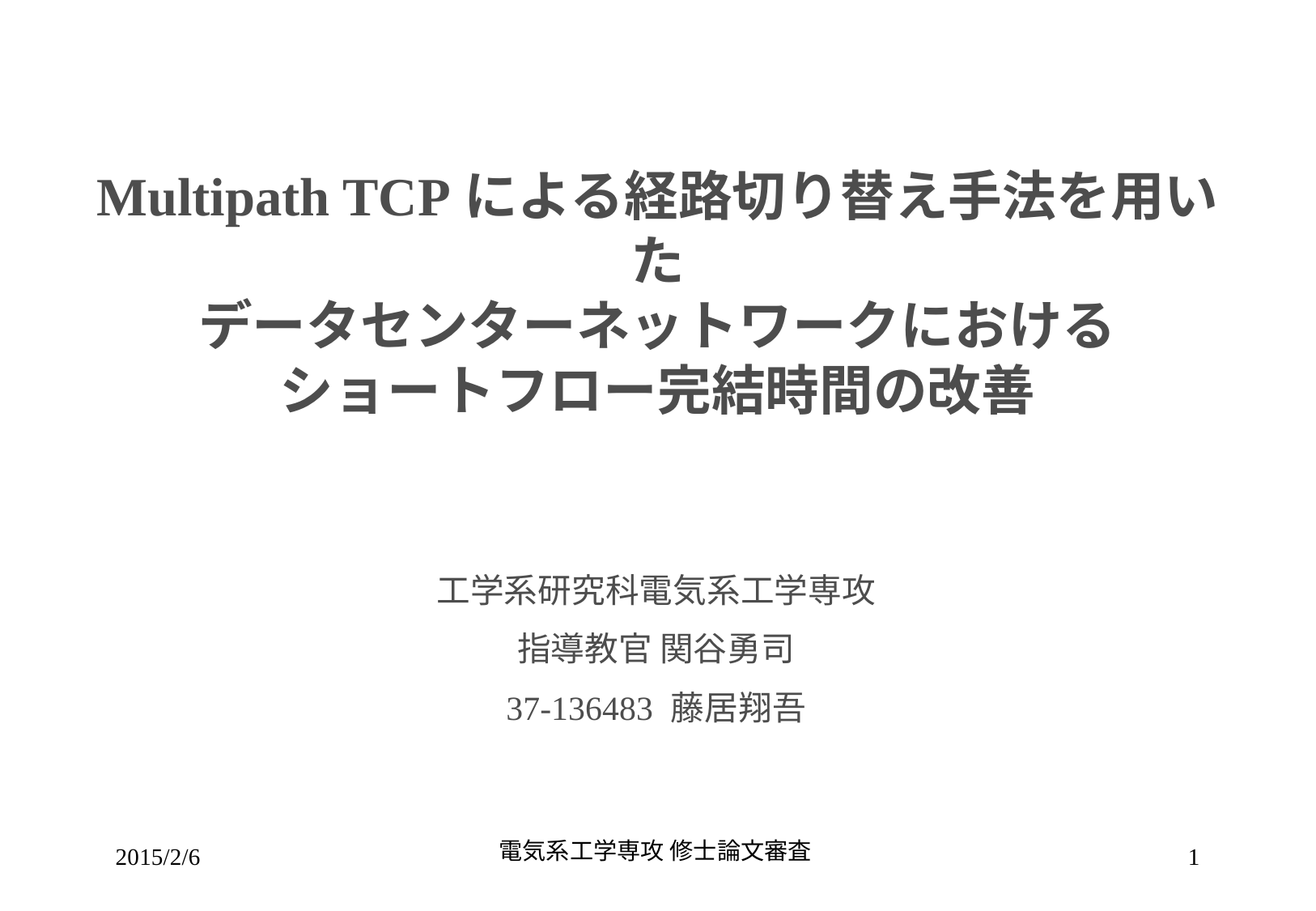

# Multipath TCPによる経路切り替え手法を用いた データセンターネットワークにおける ショートフロー完結時間の改善
工学系研究科電気系工学専攻
指導教官 関谷勇司
37-136483 藤居翔吾
2015/2/6
電気系工学専攻 修士論文審査
1